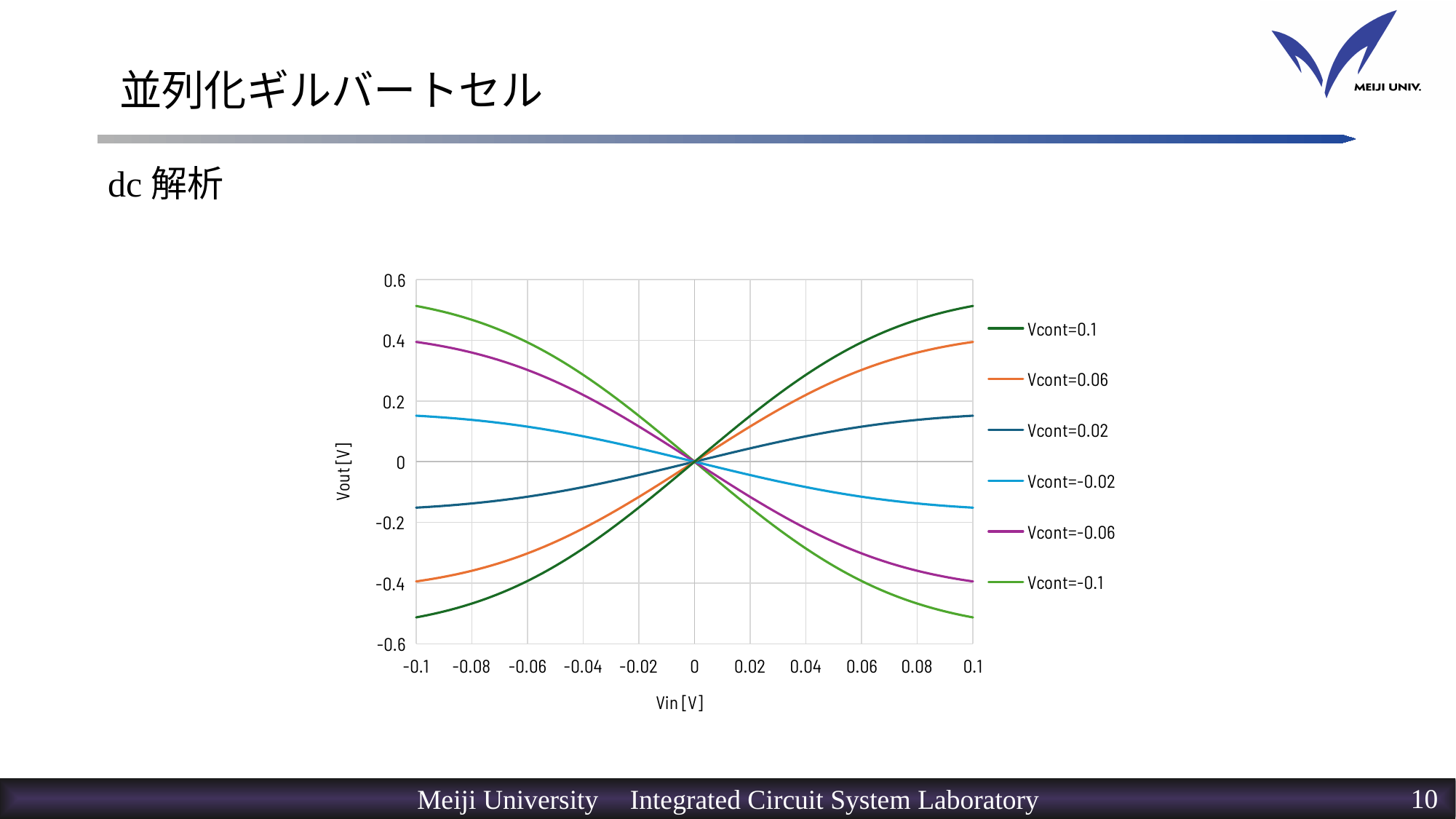

# 並列化ギルバートセル
dc解析

### Chart

| Category |  |  |  |  |  |  |
|---|---|---|---|---|---|---|